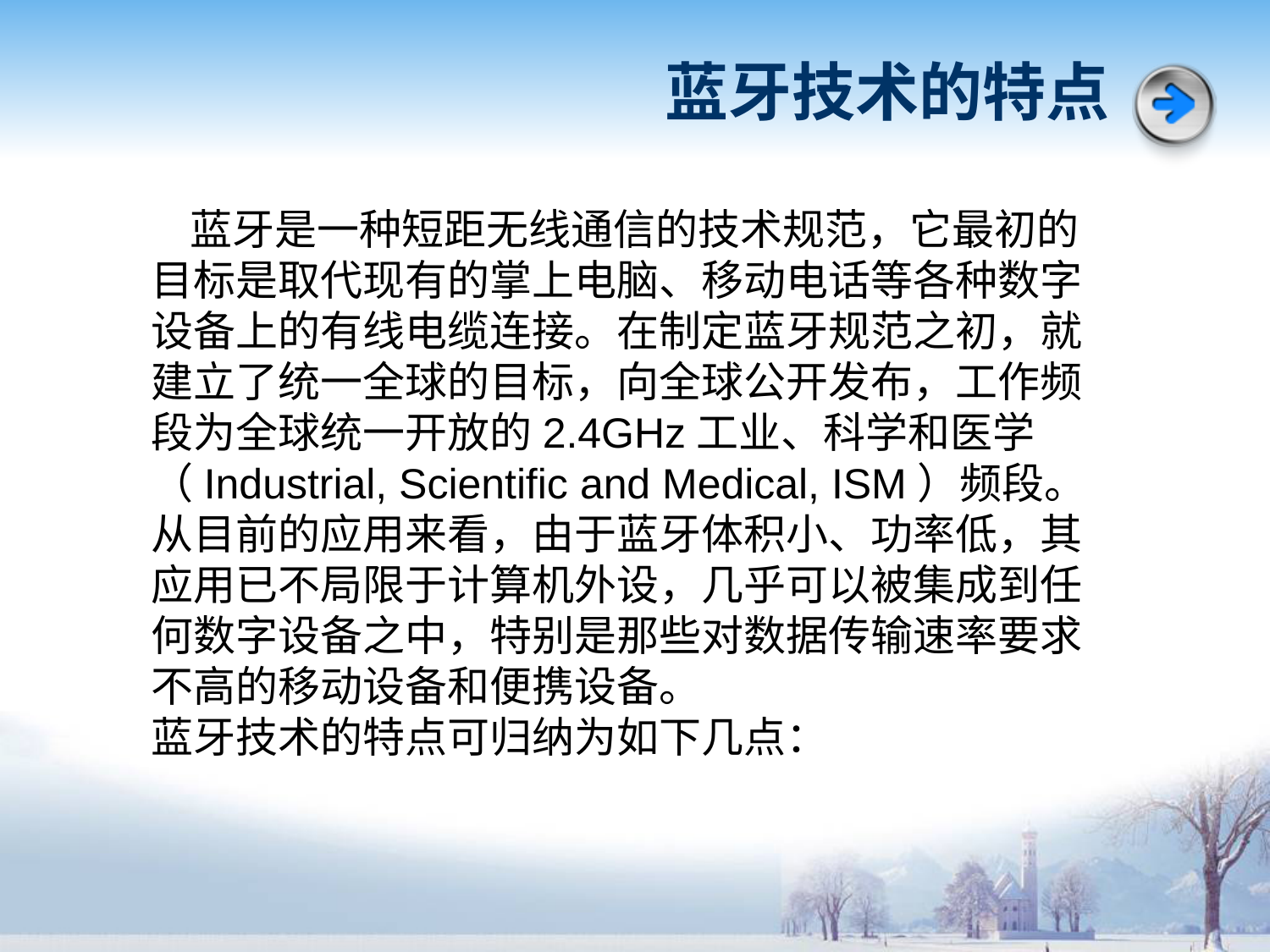

# 蓝牙技术的特点

   蓝牙是一种短距无线通信的技术规范，它最初的目标是取代现有的掌上电脑、移动电话等各种数字设备上的有线电缆连接。在制定蓝牙规范之初，就建立了统一全球的目标，向全球公开发布，工作频段为全球统一开放的2.4GHz工业、科学和医学（Industrial, Scientific and Medical, ISM）频段。从目前的应用来看，由于蓝牙体积小、功率低，其应用已不局限于计算机外设，几乎可以被集成到任何数字设备之中，特别是那些对数据传输速率要求不高的移动设备和便携设备。
蓝牙技术的特点可归纳为如下几点：